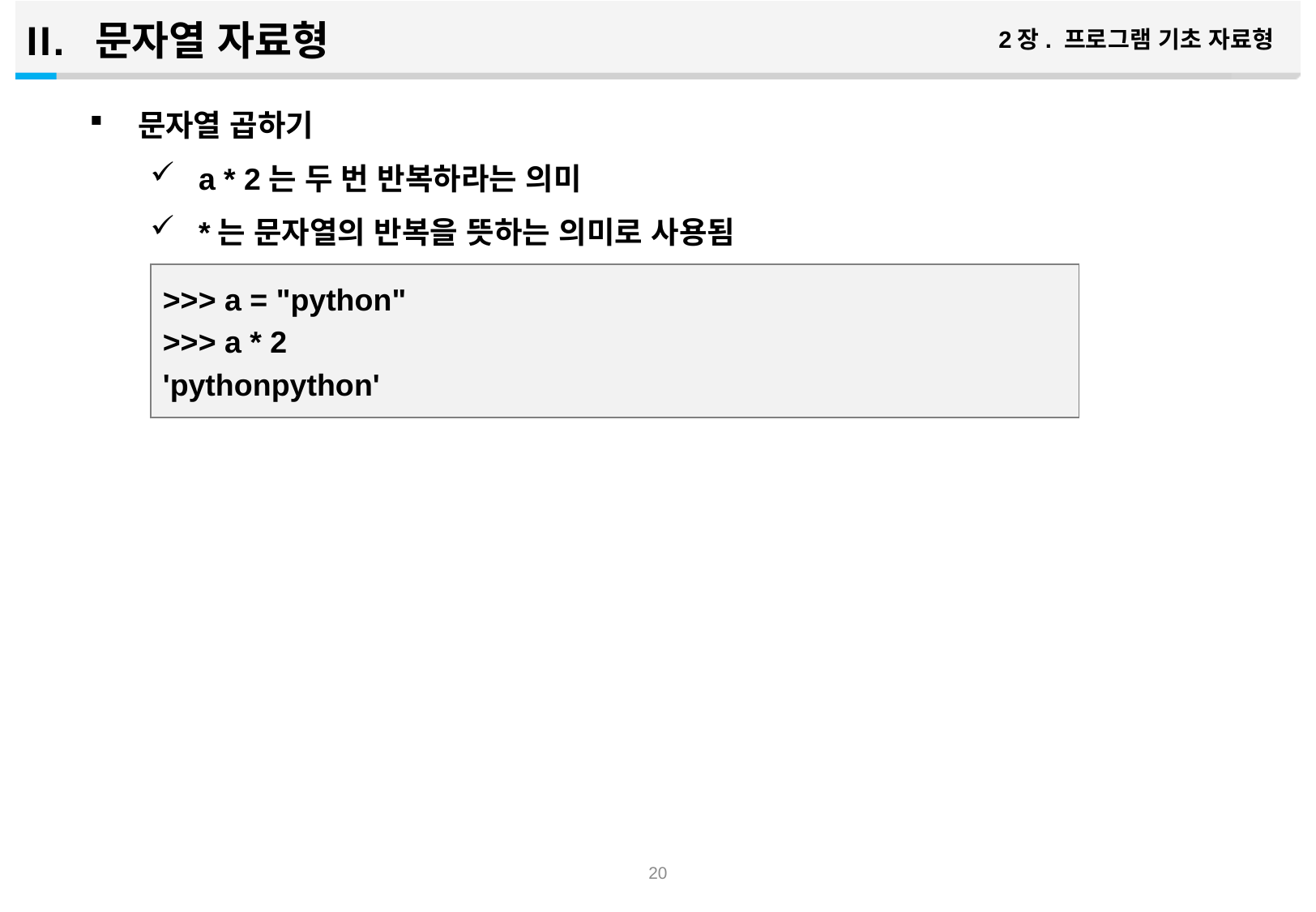

문자열 자료형
2장. 프로그램 기초 자료형
문자열 곱하기
a * 2는 두 번 반복하라는 의미
*는 문자열의 반복을 뜻하는 의미로 사용됨
>>> a = "python"
>>> a * 2
'pythonpython'
20